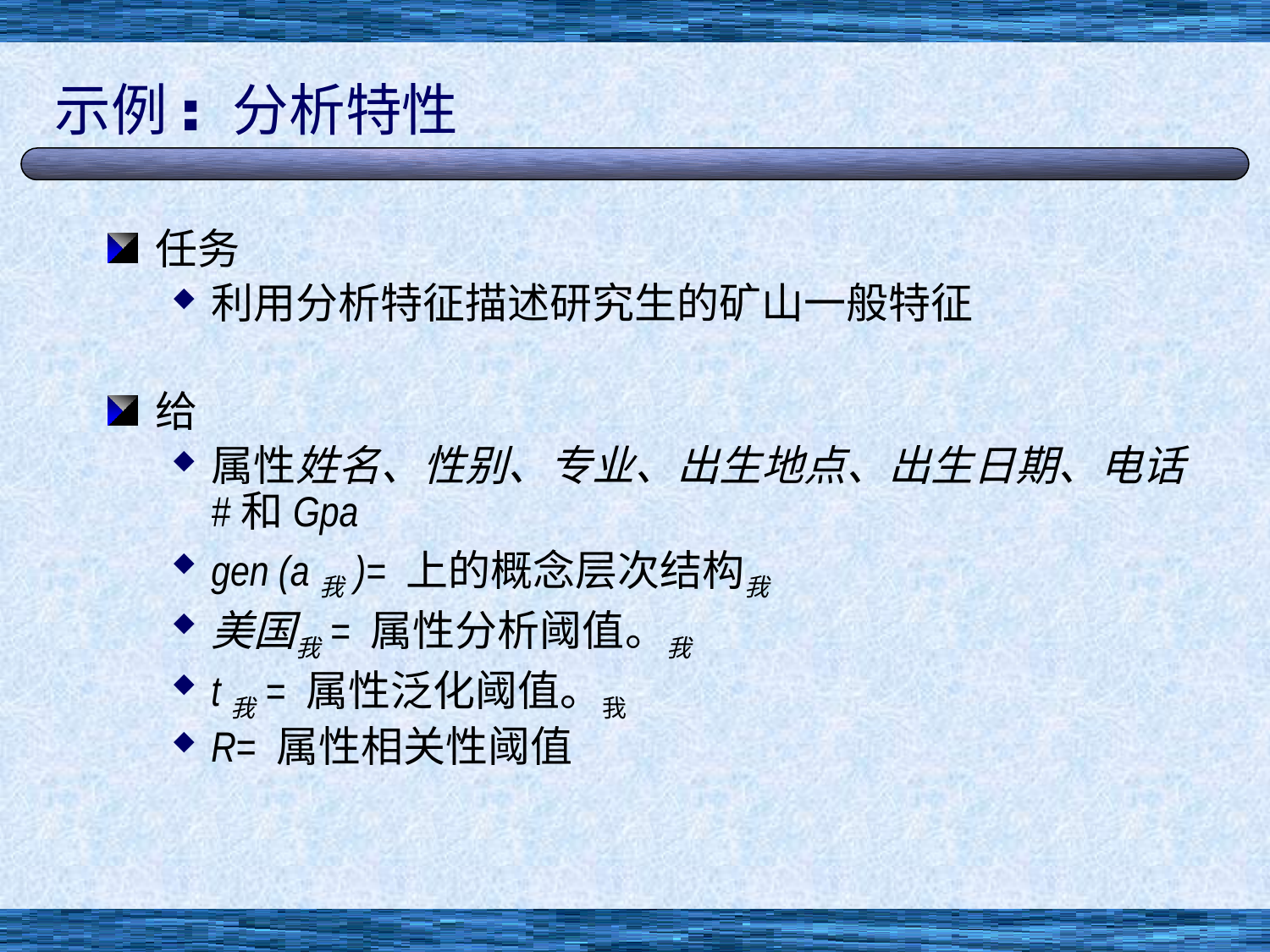

# 示例: 分析特性
任务
利用分析特征描述研究生的矿山一般特征

给
属性姓名、性别、专业、出生地点、出生日期、电话 #和Gpa
gen (a我)= 上的概念层次结构我
美国我= 属性分析阈值。我
t我= 属性泛化阈值。我
R= 属性相关性阈值